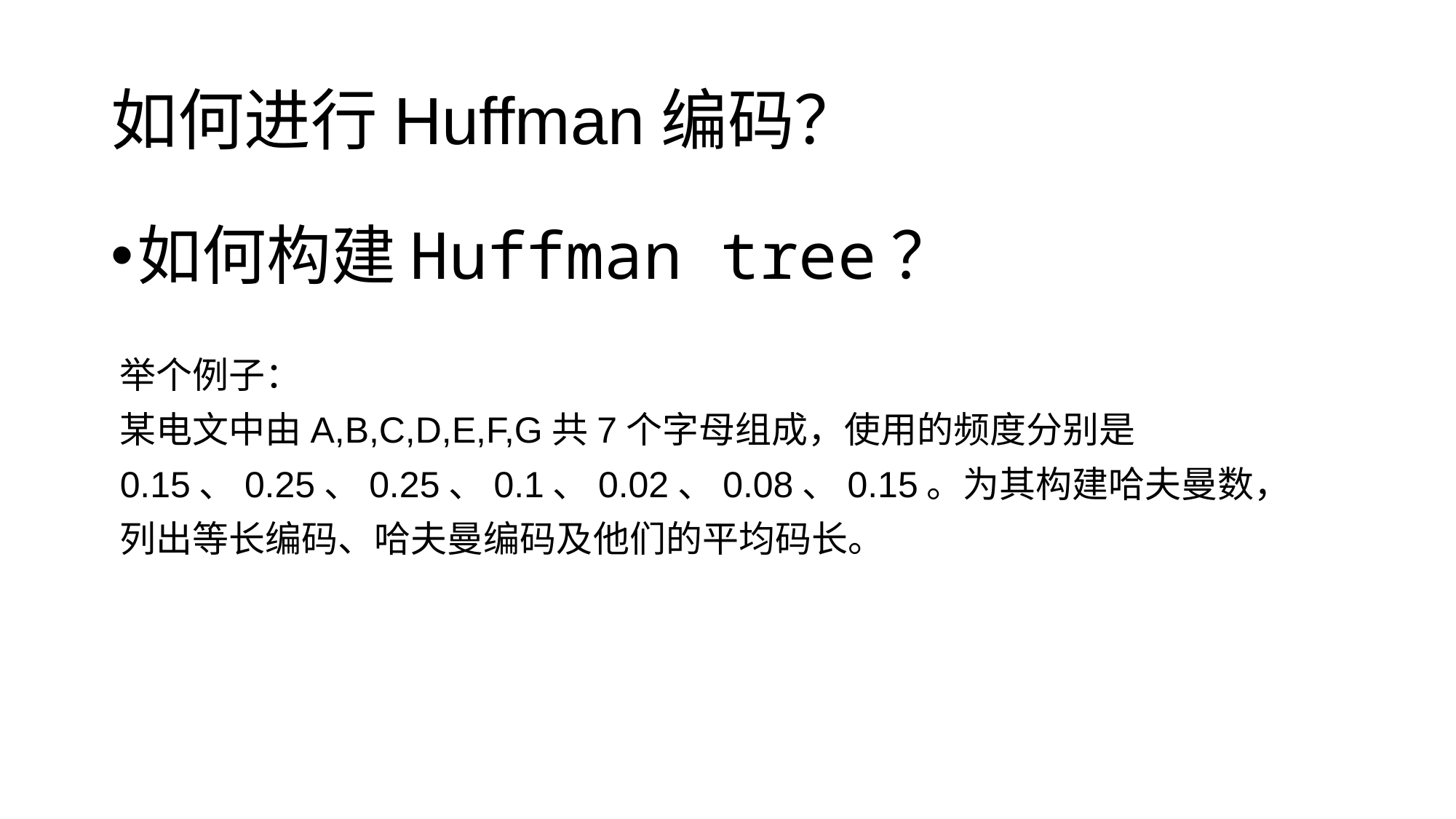

# 如何进行Huffman编码？
如何构建Huffman tree？
举个例子：
某电文中由A,B,C,D,E,F,G共7个字母组成，使用的频度分别是0.15、0.25、0.25、0.1、0.02、0.08、0.15。为其构建哈夫曼数，列出等长编码、哈夫曼编码及他们的平均码长。